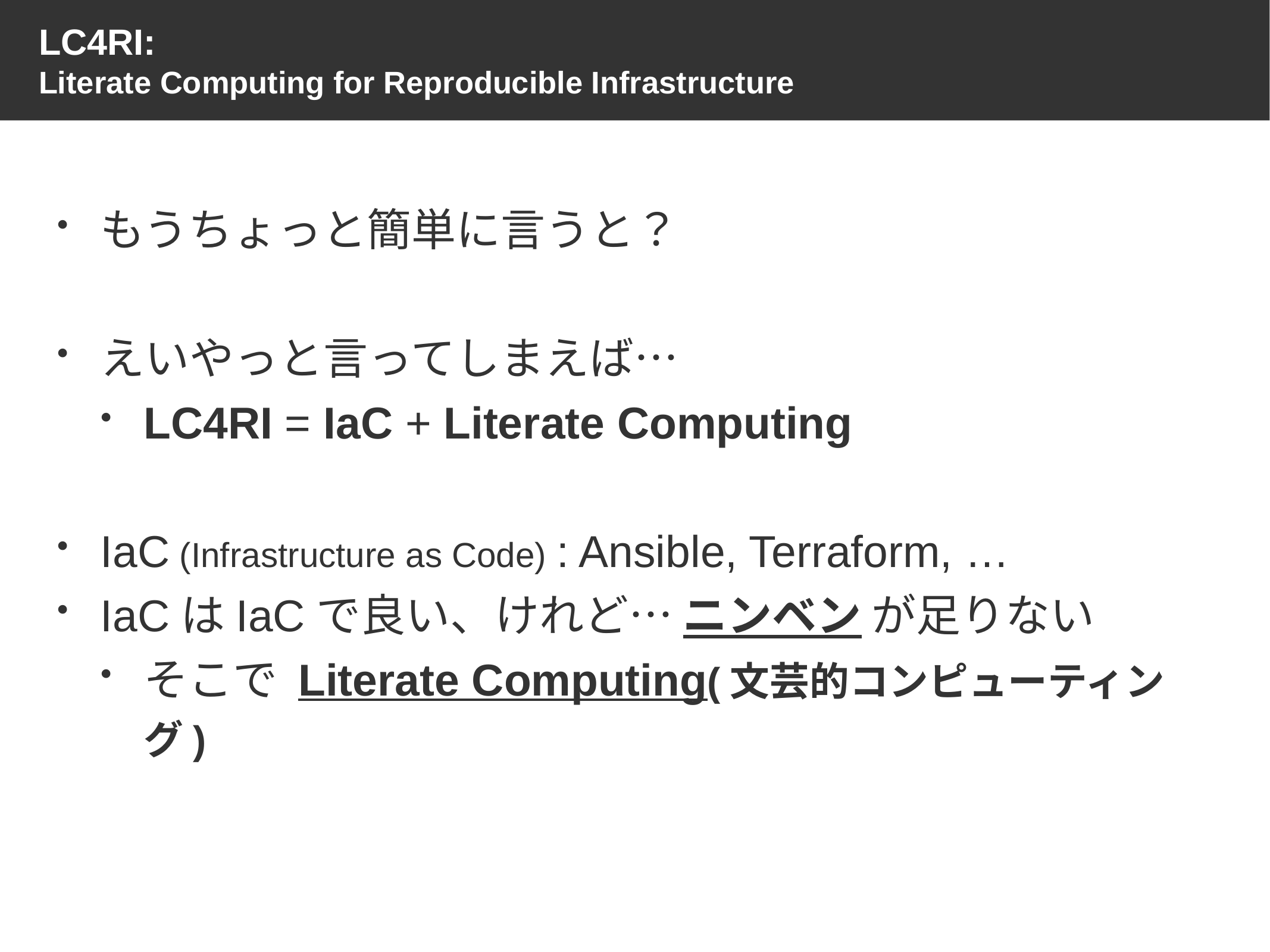

# LC4RI: Literate Computing for Reproducible Infrastructure
もうちょっと簡単に言うと？

えいやっと言ってしまえば…
LC4RI = IaC + Literate Computing

IaC (Infrastructure as Code) : Ansible, Terraform, …
IaCはIaCで良い、けれど… ニンベン が足りない
そこで Literate Computing(文芸的コンピューティング)